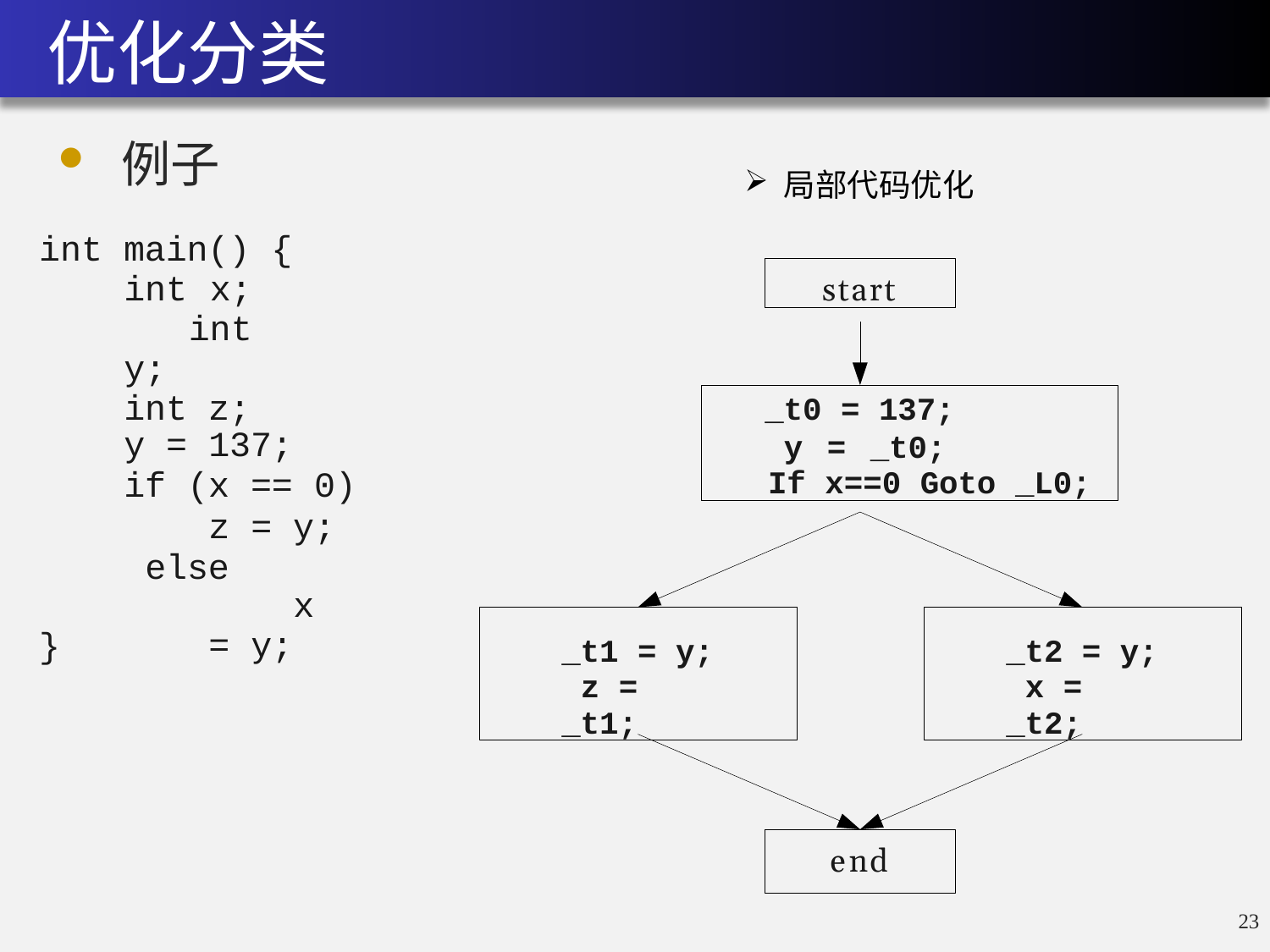

优化分类
例子
局部代码优化
int main() {
int x;  int y;  int z;
start

_t0 = 137;
y = _t0;
If x==0 Goto _L0;
y = 137;
if (x == 0)
z = y;  else
x = y;

_t1 = y;  z = _t1;
_t2 = y;  x = _t2;
}

end
23